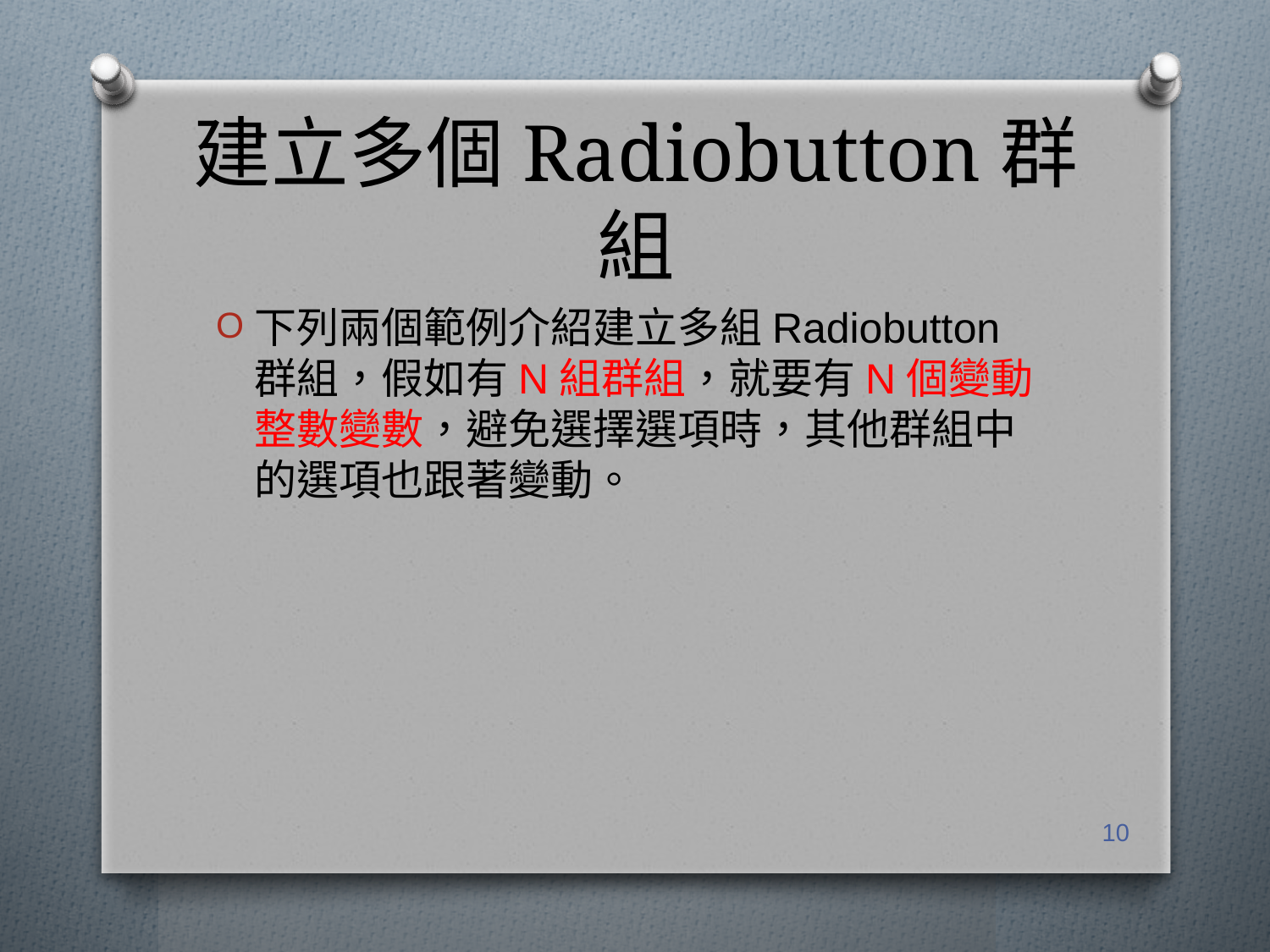

# 建立多個Radiobutton群組
下列兩個範例介紹建立多組Radiobutton群組，假如有N組群組，就要有N個變動整數變數，避免選擇選項時，其他群組中的選項也跟著變動。

10